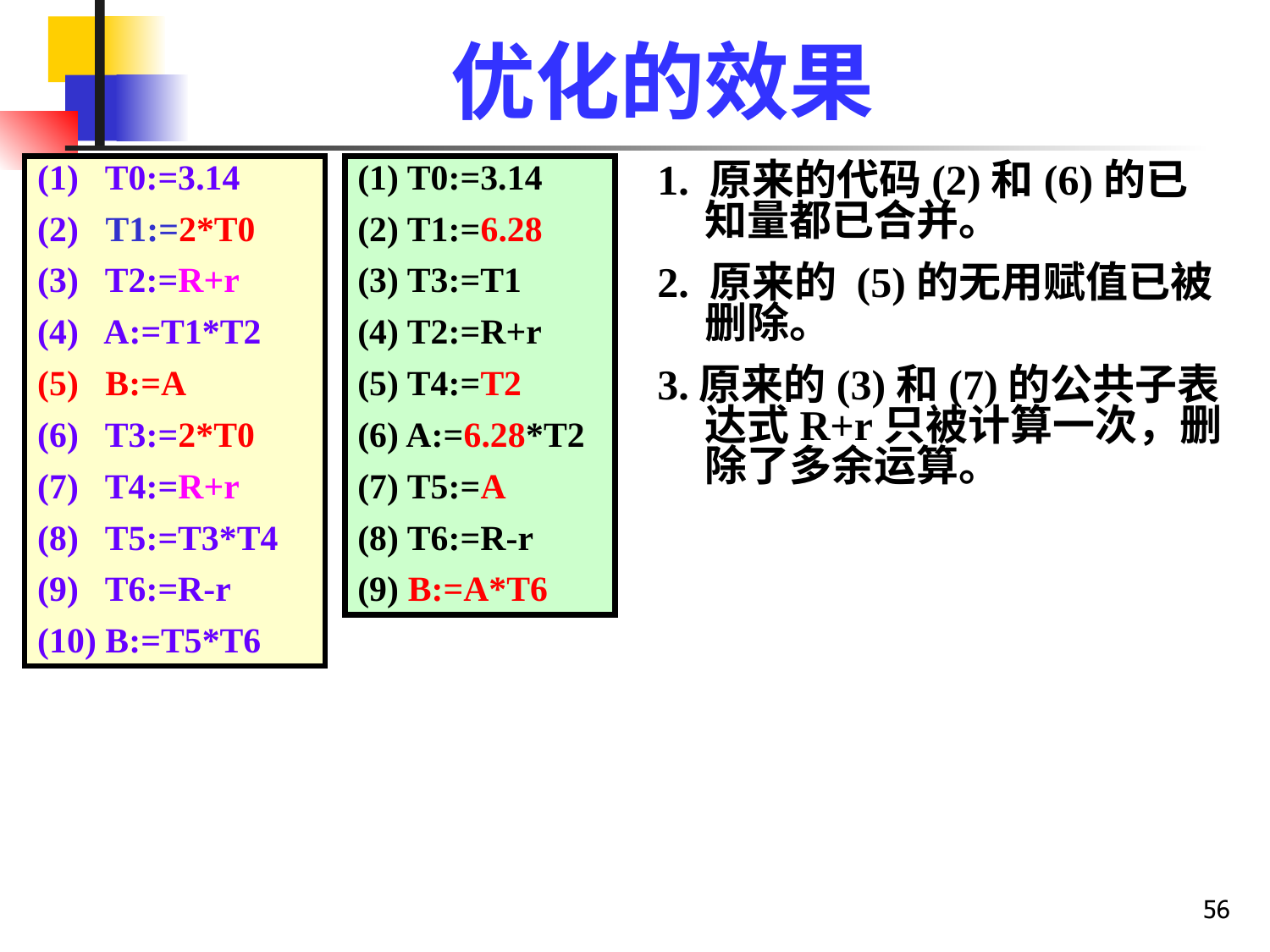

# 优化的效果
(1)   T0:=3.14
(2)   T1:=2*T0
(3)   T2:=R+r
(4)   A:=T1*T2
(5)   B:=A
(6)   T3:=2*T0
(7)   T4:=R+r
(8)   T5:=T3*T4
(9)   T6:=R-r
(10) B:=T5*T6
(1) T0:=3.14
(2) T1:=6.28
(3) T3:=T1
(4) T2:=R+r
(5) T4:=T2
(6) A:=6.28*T2
(7) T5:=A
(8) T6:=R-r
(9) B:=A*T6
1. 原来的代码(2)和(6)的已知量都已合并。
2. 原来的 (5)的无用赋值已被删除。
3.原来的(3)和(7)的公共子表达式R+r只被计算一次，删除了多余运算。

56